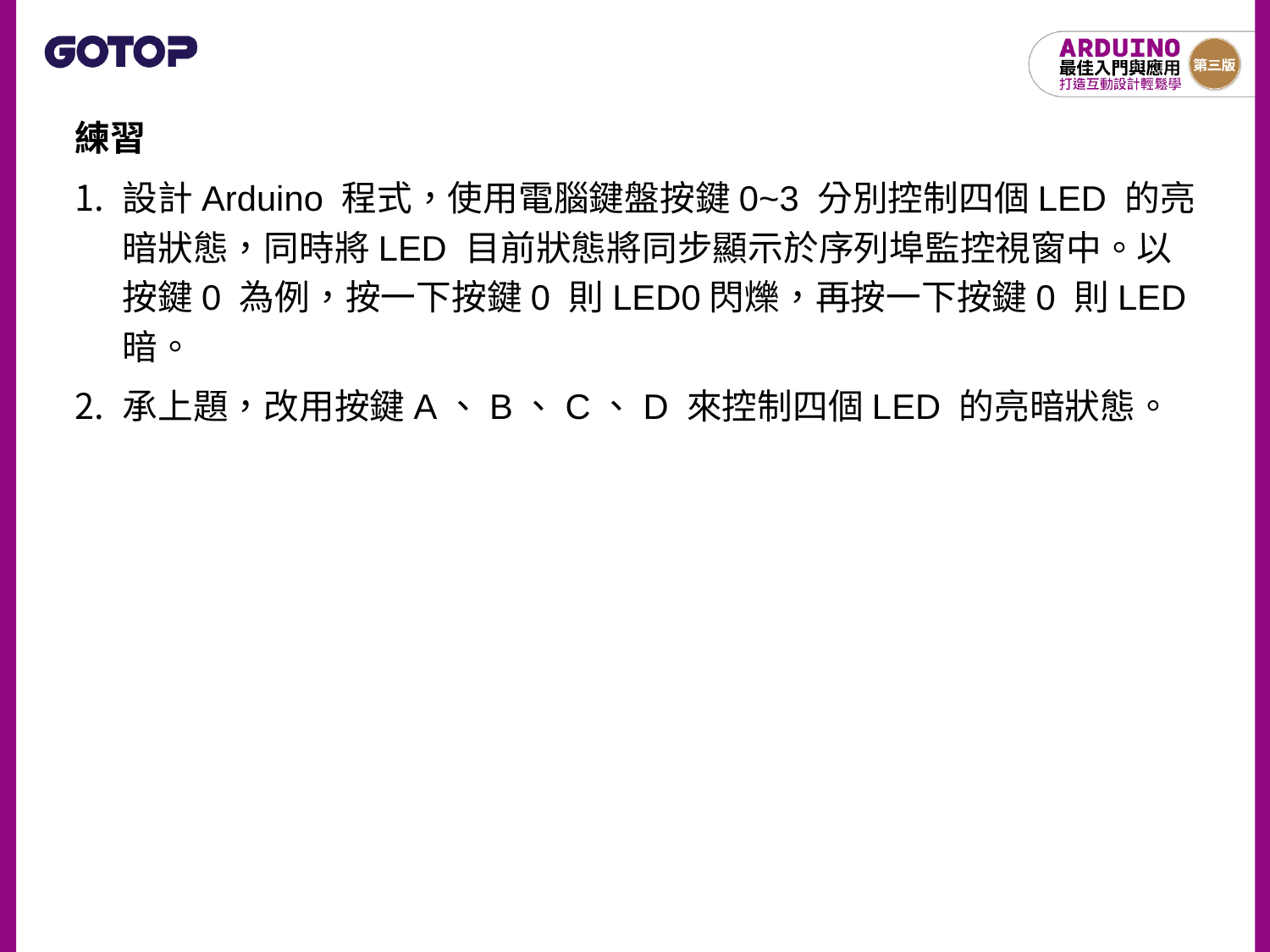

練習
設計Arduino 程式，使用電腦鍵盤按鍵0~3 分別控制四個LED 的亮暗狀態，同時將LED 目前狀態將同步顯示於序列埠監控視窗中。以按鍵0 為例，按一下按鍵0 則LED0閃爍，再按一下按鍵0 則LED 暗。
承上題，改用按鍵A、B、C、D 來控制四個LED 的亮暗狀態。